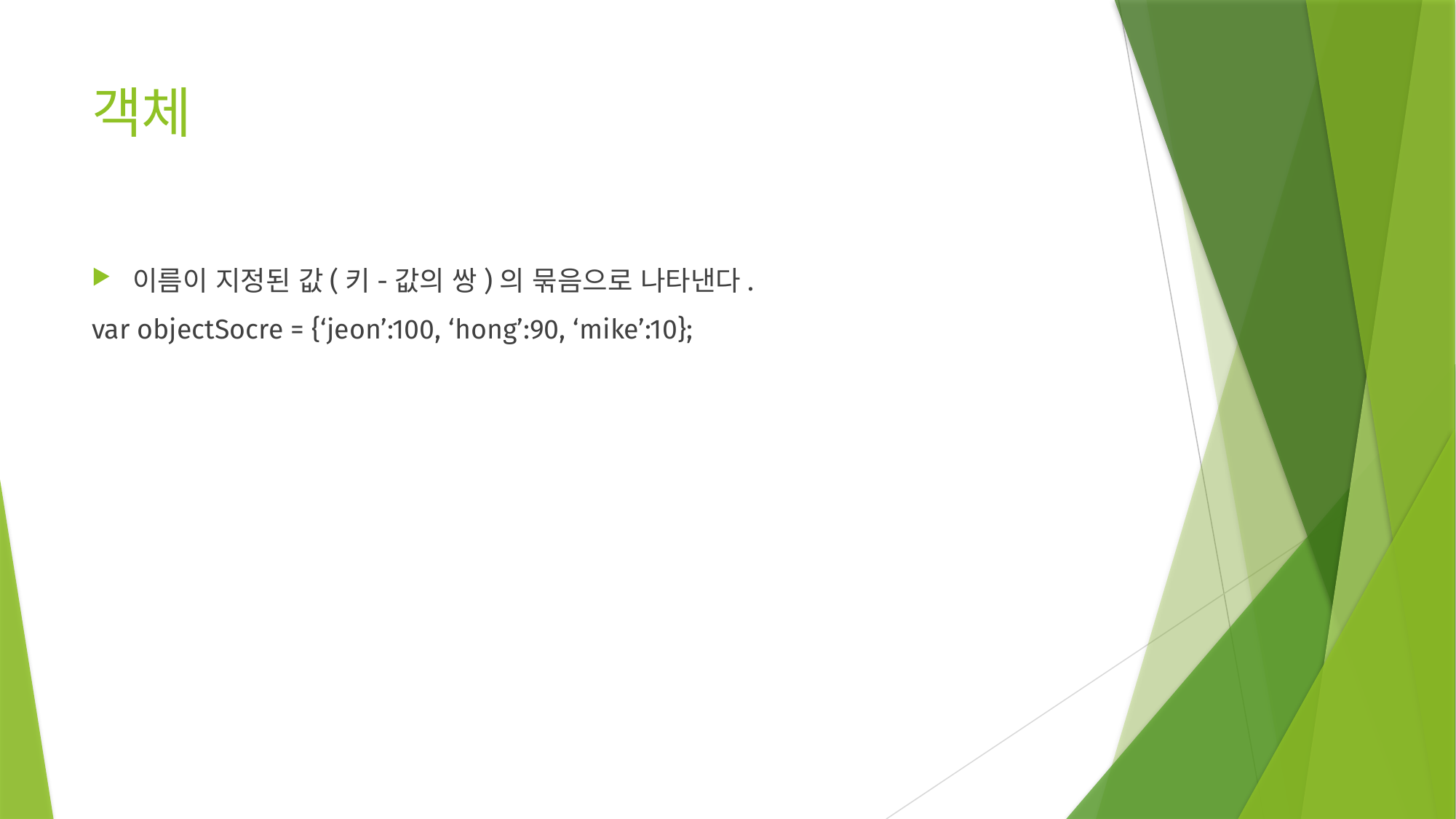

# 객체
이름이 지정된 값(키-값의 쌍)의 묶음으로 나타낸다.
var objectSocre = {‘jeon’:100, ‘hong’:90, ‘mike’:10};